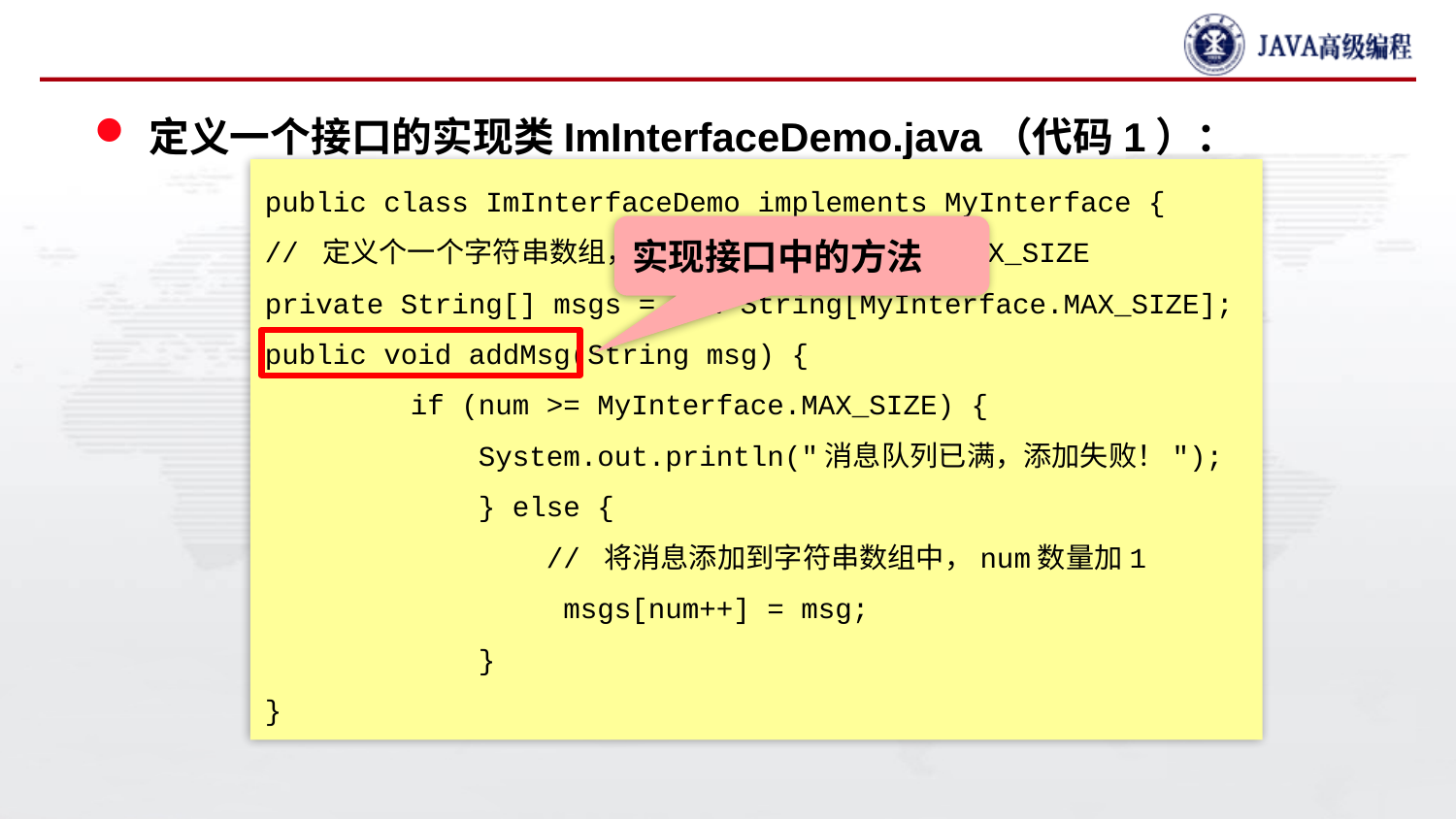

#
定义一个接口的实现类ImInterfaceDemo.java（代码1）：

public class ImInterfaceDemo implements MyInterface {
// 定义个一个字符串数组，长度是接口中定义的常量MAX_SIZE
private String[] msgs = new String[MyInterface.MAX_SIZE];
public void addMsg(String msg) {
	if (num >= MyInterface.MAX_SIZE) {
	    System.out.println("消息队列已满，添加失败！");
	    } else {
	        // 将消息添加到字符串数组中，num数量加1
	         msgs[num++] = msg;
	    }
}
实现接口中的方法